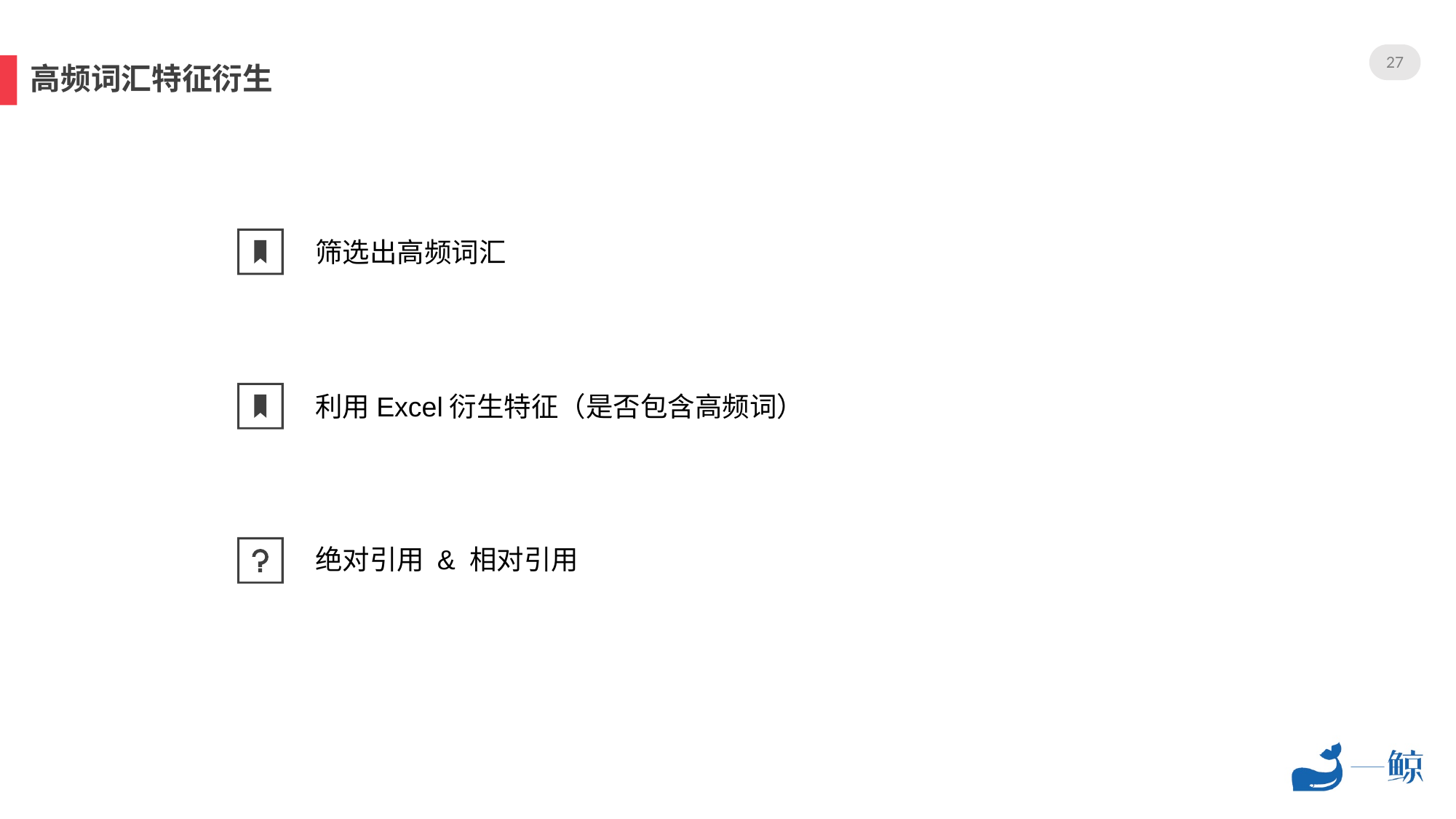

27
高频词汇特征衍生

筛选出高频词汇

利用Excel衍生特征（是否包含高频词）

绝对引用 & 相对引用